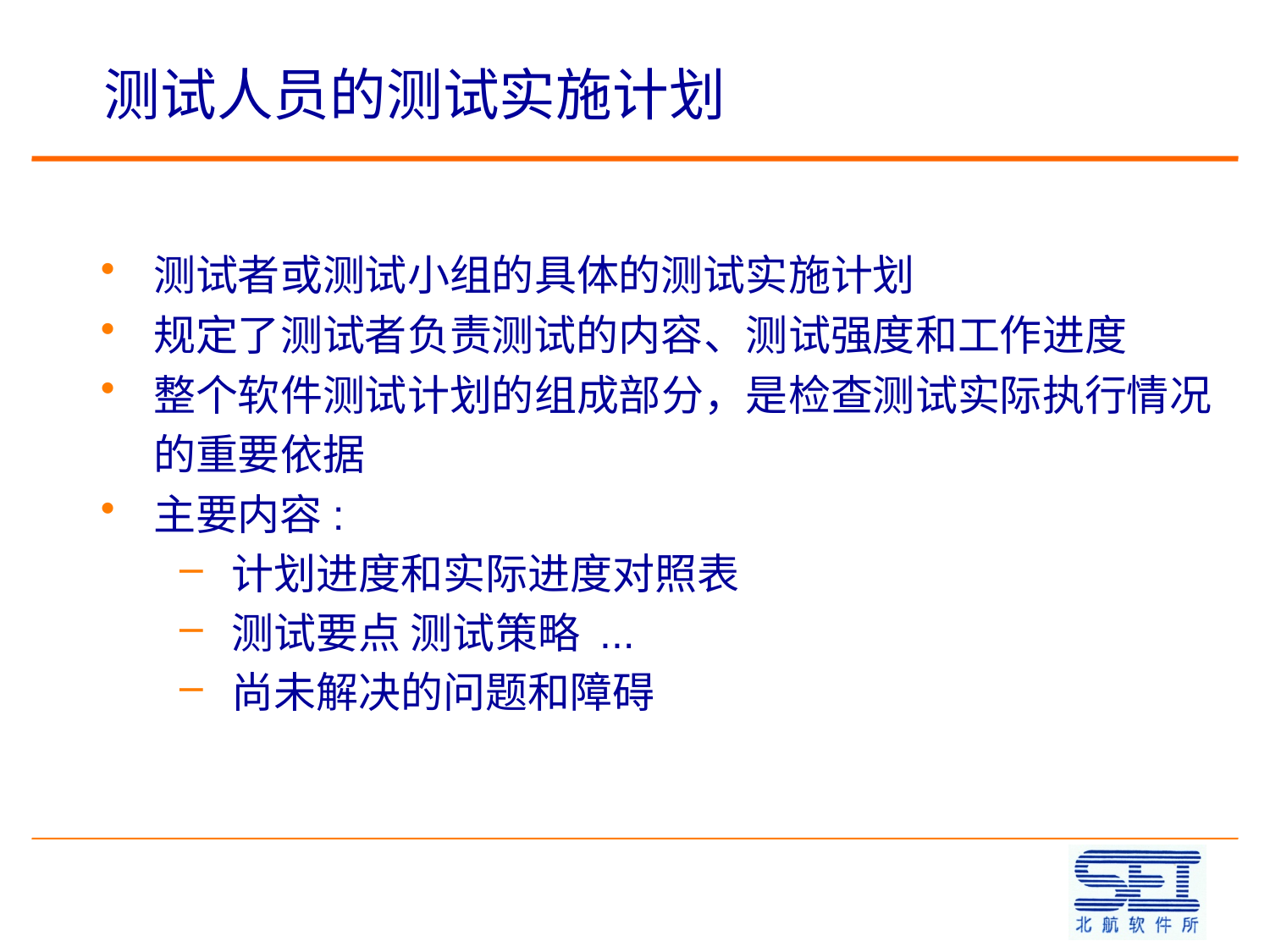

# 测试人员的测试实施计划
测试者或测试小组的具体的测试实施计划
规定了测试者负责测试的内容、测试强度和工作进度
整个软件测试计划的组成部分，是检查测试实际执行情况的重要依据
主要内容:
计划进度和实际进度对照表
测试要点 测试策略 ...
尚未解决的问题和障碍